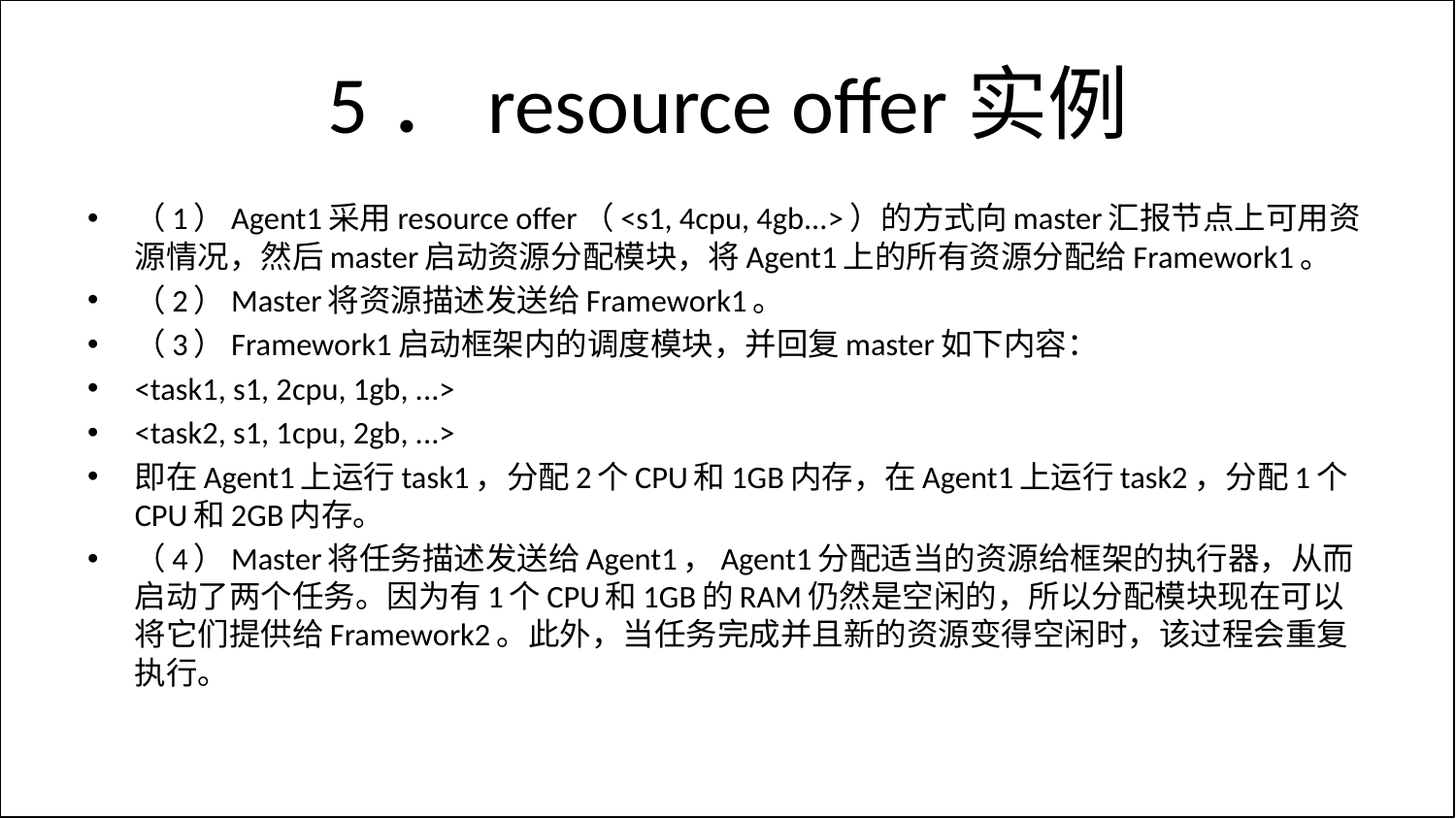

# 5．resource offer实例
（1）Agent1采用resource offer（<s1, 4cpu, 4gb...>）的方式向master汇报节点上可用资源情况，然后master启动资源分配模块，将Agent1上的所有资源分配给Framework1。
（2）Master将资源描述发送给Framework1。
（3）Framework1启动框架内的调度模块，并回复master如下内容：
<task1, s1, 2cpu, 1gb, ...>
<task2, s1, 1cpu, 2gb, ...>
即在Agent1上运行task1，分配2个CPU和1GB内存，在Agent1上运行task2，分配1个CPU和2GB内存。
（4）Master将任务描述发送给Agent1，Agent1分配适当的资源给框架的执行器，从而启动了两个任务。因为有1个CPU和1GB的RAM仍然是空闲的，所以分配模块现在可以将它们提供给Framework2。此外，当任务完成并且新的资源变得空闲时，该过程会重复执行。